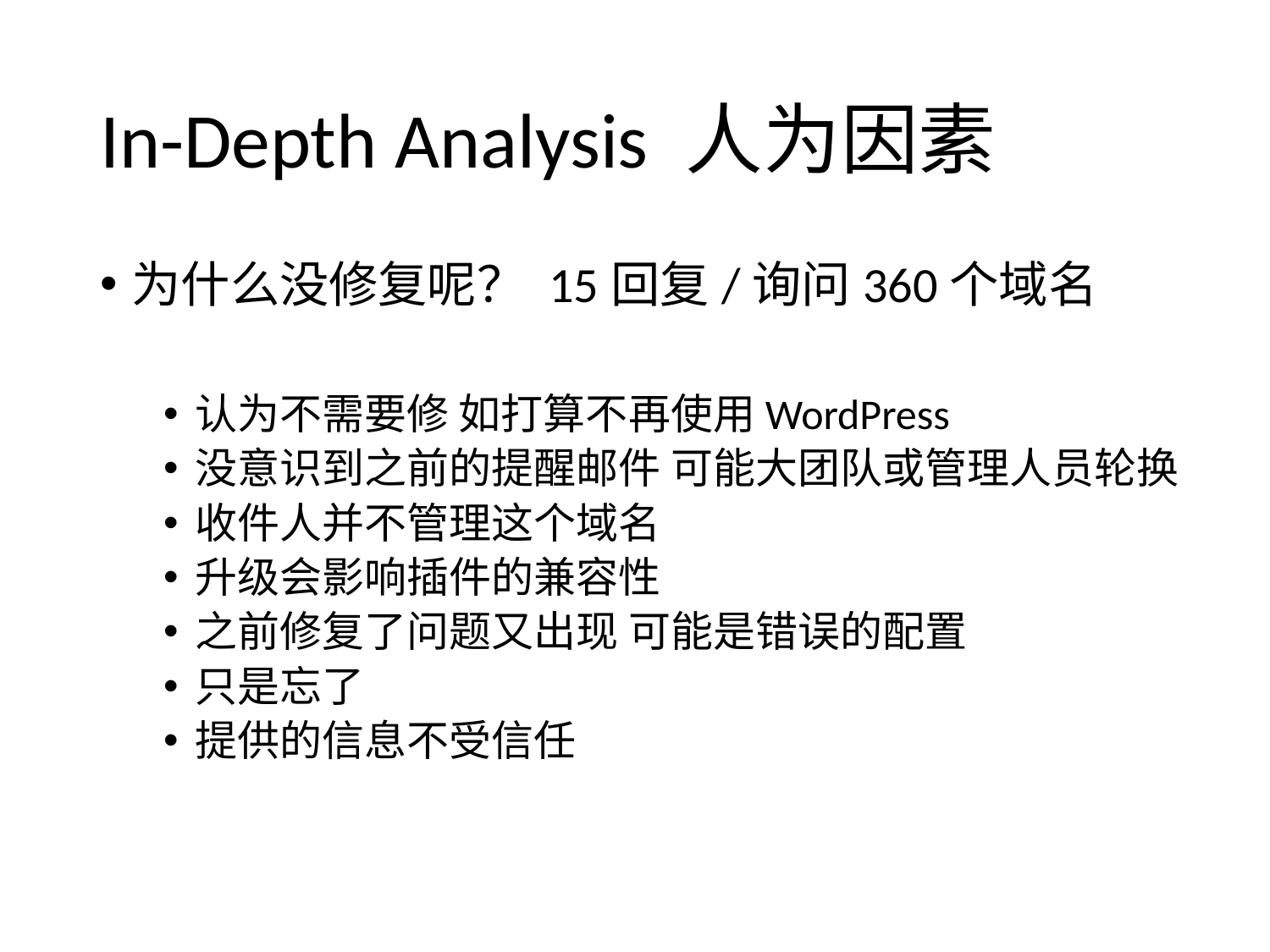

# In-Depth Analysis 人为因素
为什么没修复呢？ 15回复/询问360个域名

认为不需要修 如打算不再使用WordPress
没意识到之前的提醒邮件 可能大团队或管理人员轮换
收件人并不管理这个域名
升级会影响插件的兼容性
之前修复了问题又出现 可能是错误的配置
只是忘了
提供的信息不受信任